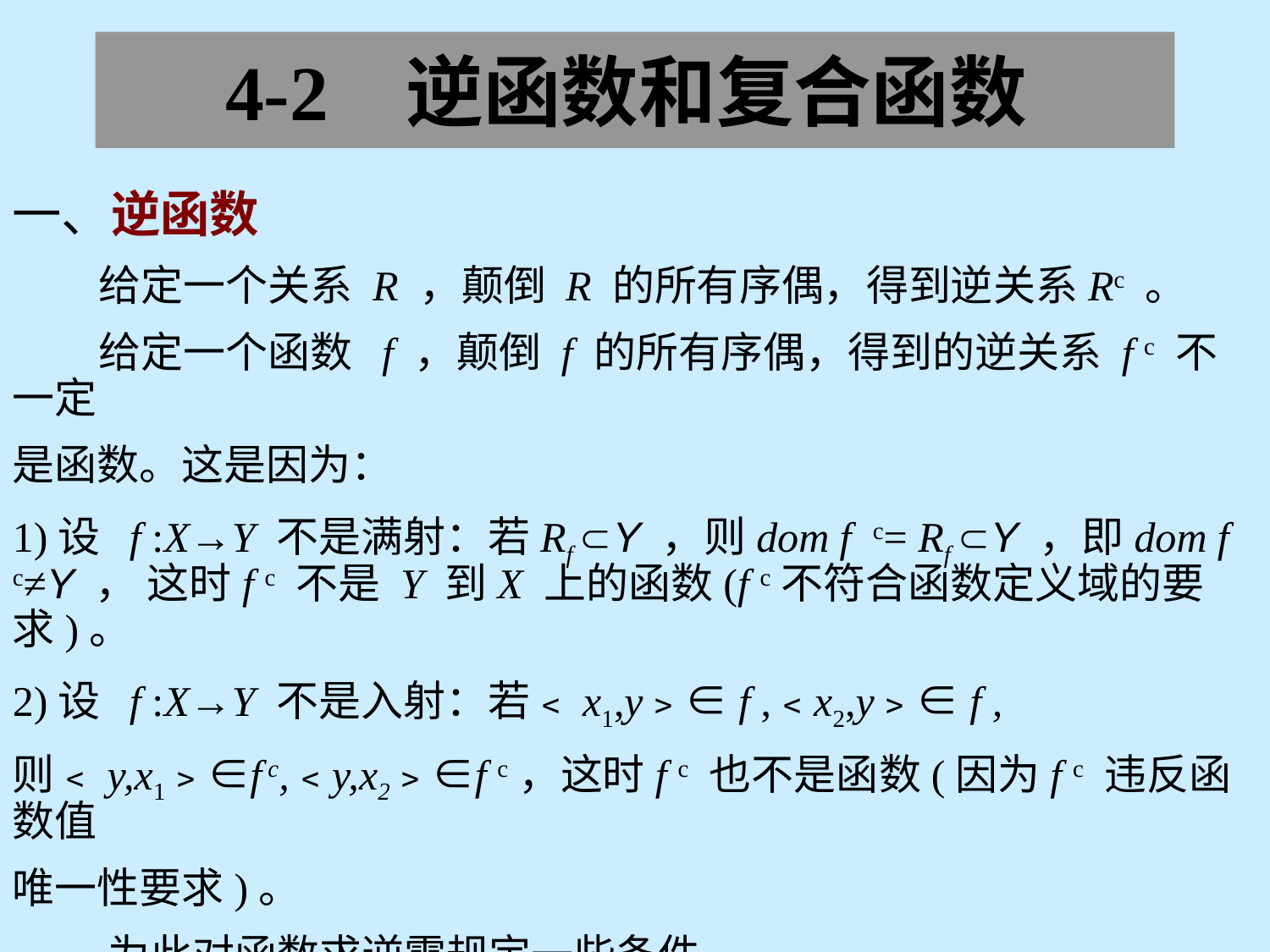

4-2   逆函数和复合函数
一、逆函数
        给定一个关系 R ，颠倒 R 的所有序偶，得到逆关系Rc 。
        给定一个函数  f ，颠倒 f 的所有序偶，得到的逆关系 f c 不一定
是函数。这是因为：
1)设  f :X→Y 不是满射：若Rf ⊂Y ，则dom f  c= Rf ⊂Y ，即dom f  c≠Y ， 这时f c 不是 Y 到X 上的函数(f c不符合函数定义域的要求)。
2)设  f :X→Y 不是入射：若﹤x1,y﹥∈ f ,﹤x2,y﹥∈ f ,
则﹤y,x1﹥∈f c,﹤y,x2﹥∈f c，这时f c 也不是函数(因为f c 违反函数值
唯一性要求)。
         为此对函数求逆需规定一些条件。